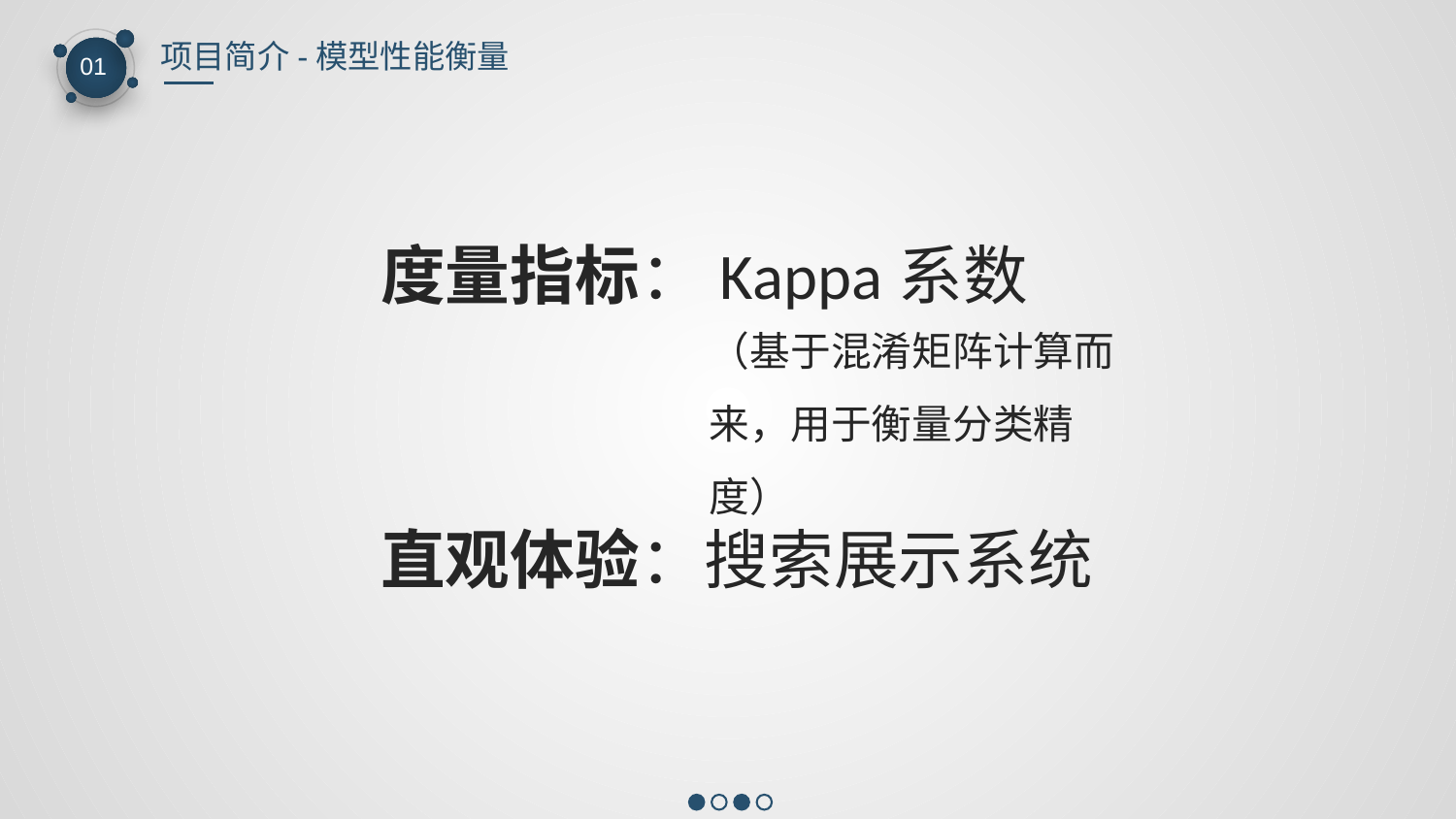

项目简介-模型性能衡量
01
度量指标：Kappa系数
（基于混淆矩阵计算而来，用于衡量分类精度）
直观体验：搜索展示系统